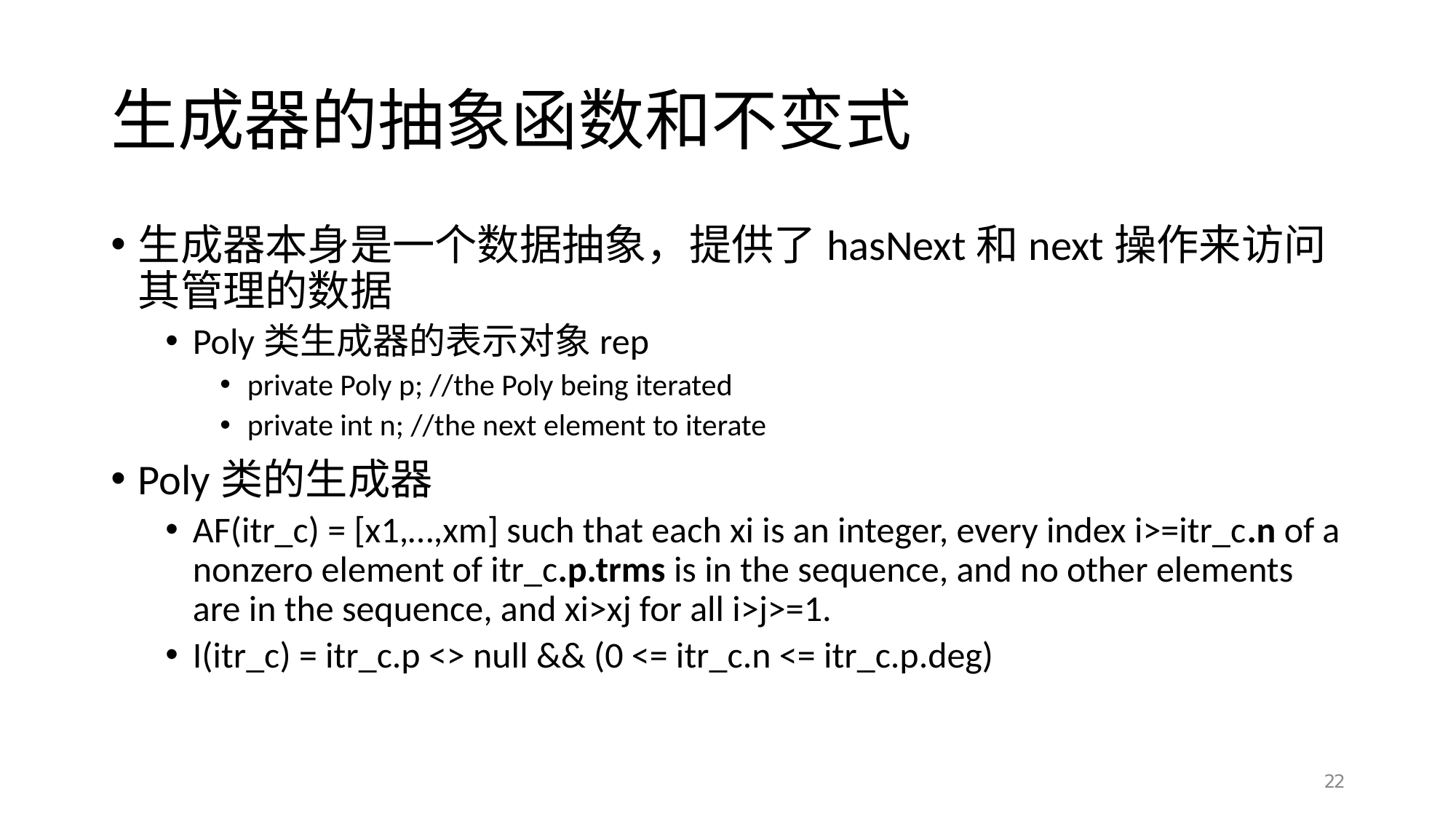

# 生成器的抽象函数和不变式
生成器本身是一个数据抽象，提供了hasNext和next操作来访问其管理的数据
Poly类生成器的表示对象rep
private Poly p; //the Poly being iterated
private int n; //the next element to iterate
Poly类的生成器
AF(itr_c) = [x1,…,xm] such that each xi is an integer, every index i>=itr_c.n of a nonzero element of itr_c.p.trms is in the sequence, and no other elements are in the sequence, and xi>xj for all i>j>=1.
I(itr_c) = itr_c.p <> null && (0 <= itr_c.n <= itr_c.p.deg)
22